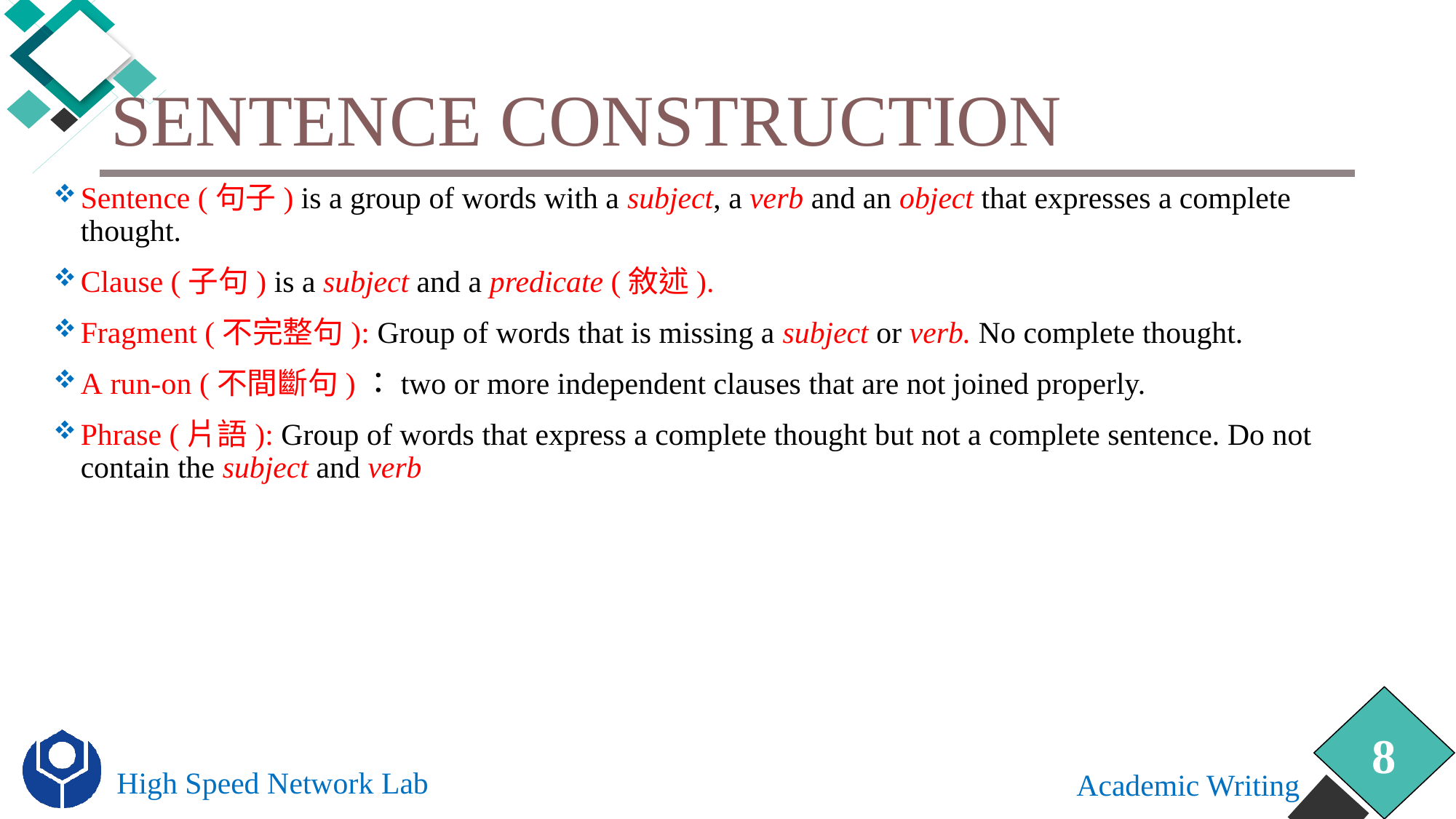

# Sentence construction
Sentence (句子) is a group of words with a subject, a verb and an object that expresses a complete thought.
Clause (子句) is a subject and a predicate (敘述).
Fragment (不完整句): Group of words that is missing a subject or verb. No complete thought.
A run-on (不間斷句)：two or more independent clauses that are not joined properly.
Phrase (片語): Group of words that express a complete thought but not a complete sentence. Do not contain the subject and verb